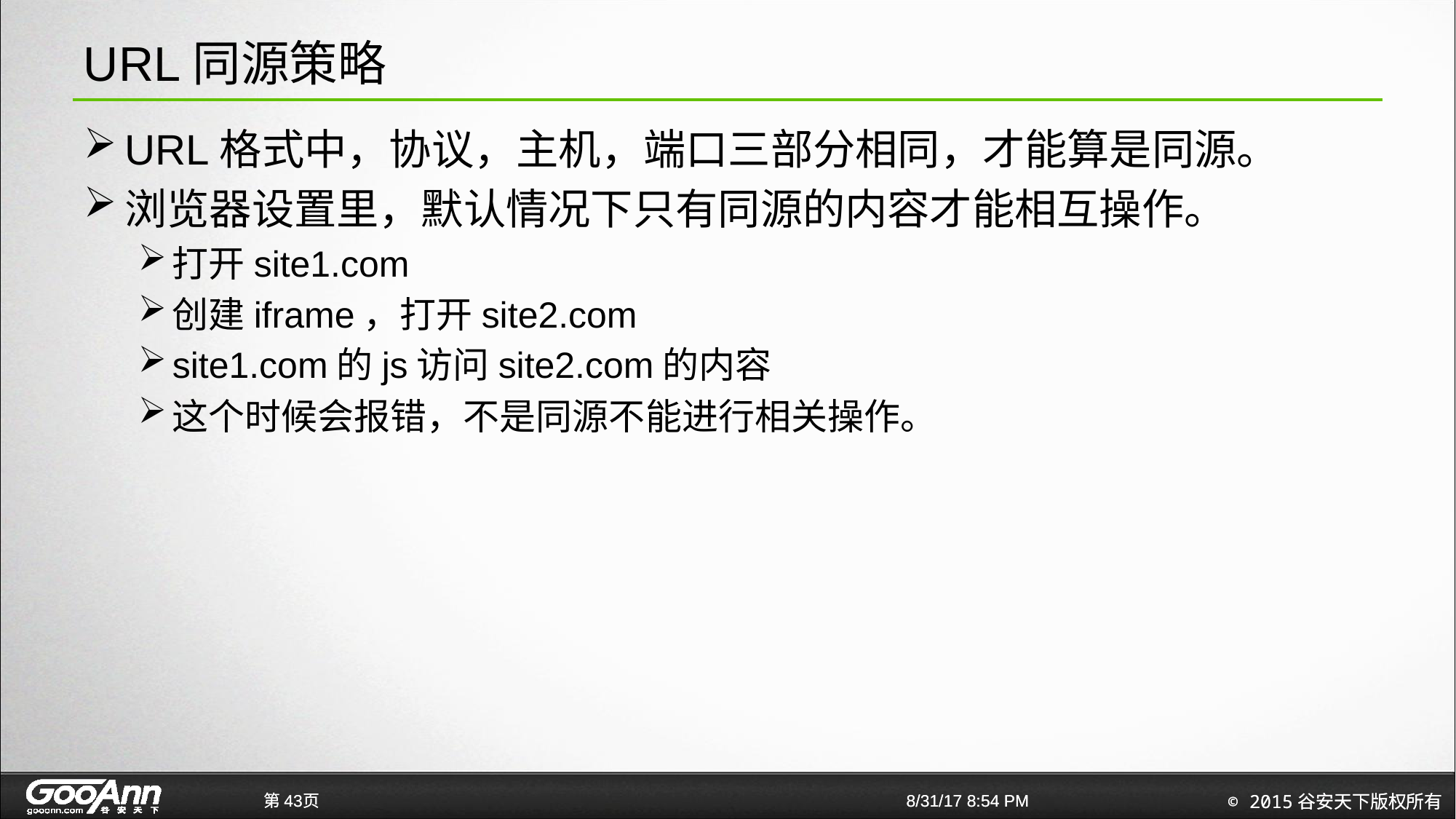

# URL同源策略
URL格式中，协议，主机，端口三部分相同，才能算是同源。
浏览器设置里，默认情况下只有同源的内容才能相互操作。
打开site1.com
创建iframe，打开site2.com
site1.com的js访问site2.com的内容
这个时候会报错，不是同源不能进行相关操作。